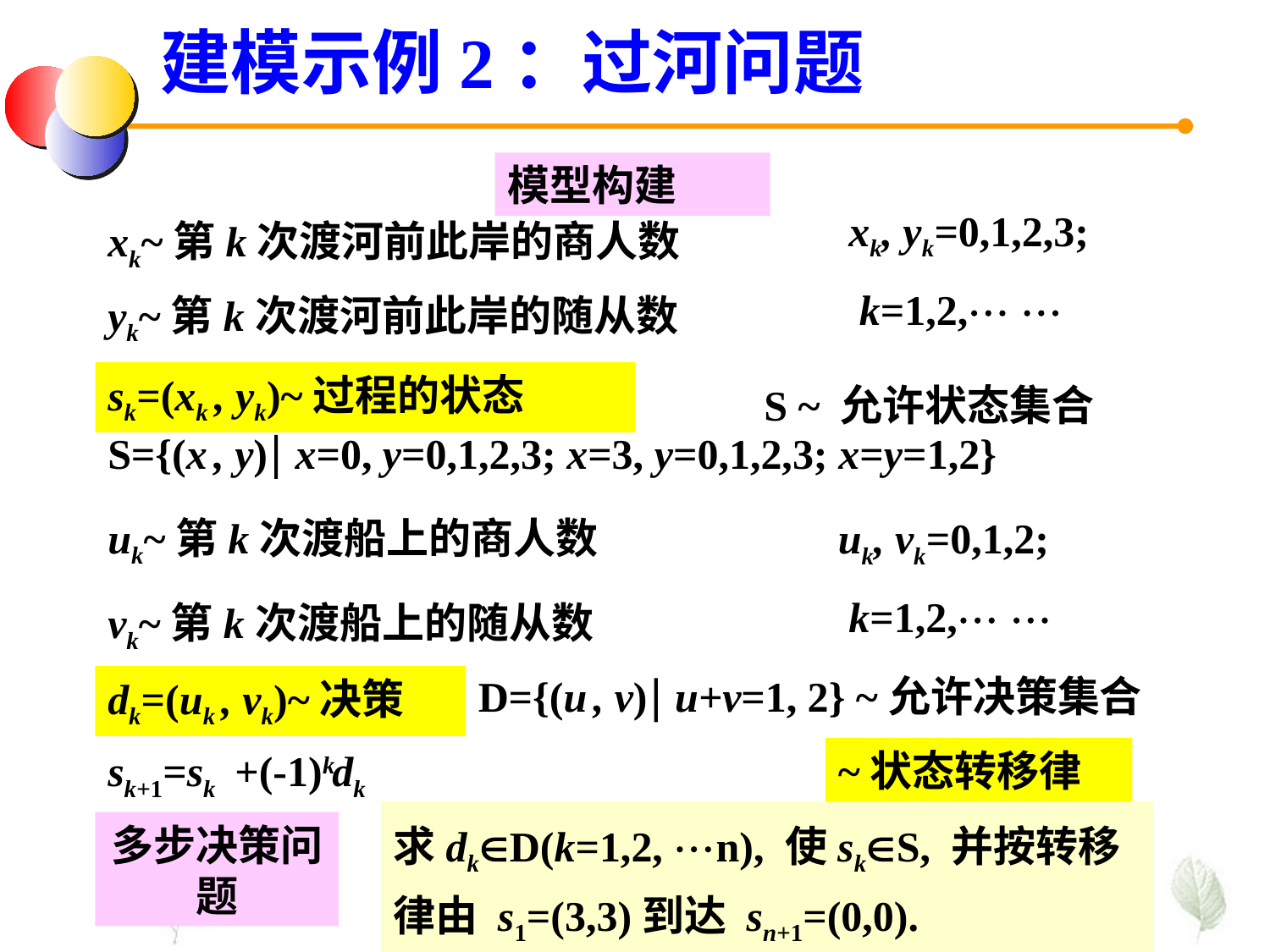

建模示例2：过河问题

模型构建
xk, yk=0,1,2,3;
 k=1,2,… …
xk~第k次渡河前此岸的商人数
yk~第k次渡河前此岸的随从数
sk=(xk , yk)~过程的状态
S ~ 允许状态集合
S={(x , y)| x=0, y=0,1,2,3; x=3, y=0,1,2,3; x=y=1,2}
uk~第k次渡船上的商人数
uk, vk=0,1,2;
 k=1,2,… …
vk~第k次渡船上的随从数
D={(u , v)| u+v=1, 2} ~允许决策集合
dk=(uk , vk)~决策
sk+1=sk           dk
+(-1)k
~状态转移律
求dk∈D(k=1,2, …n), 使sk∈S, 并按转移律由 s1=(3,3)到达 sn+1=(0,0).
多步决策问题
27